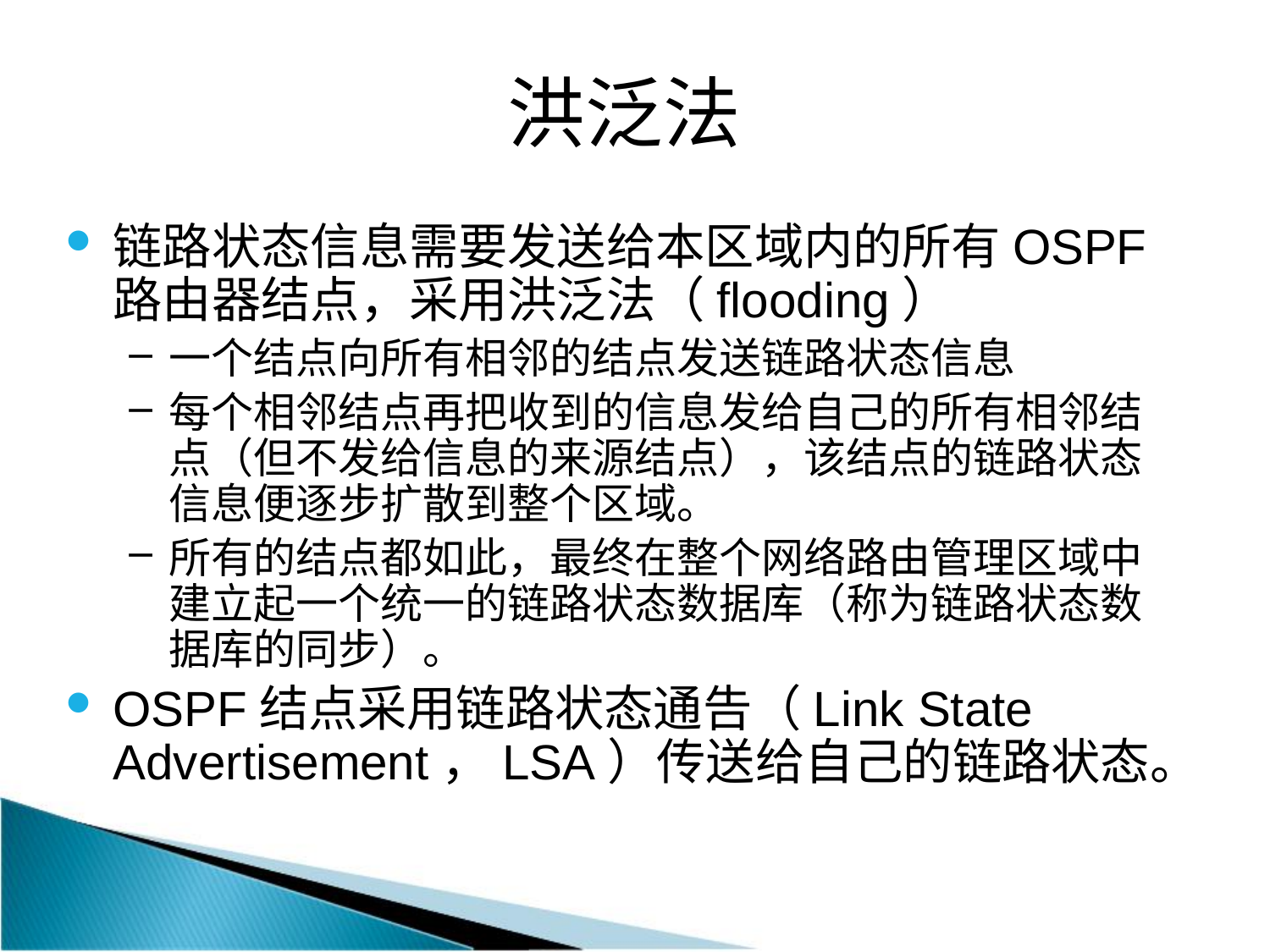

# 洪泛法
链路状态信息需要发送给本区域内的所有OSPF路由器结点，采用洪泛法（flooding）
一个结点向所有相邻的结点发送链路状态信息
每个相邻结点再把收到的信息发给自己的所有相邻结点（但不发给信息的来源结点），该结点的链路状态信息便逐步扩散到整个区域。
所有的结点都如此，最终在整个网络路由管理区域中建立起一个统一的链路状态数据库（称为链路状态数据库的同步）。
OSPF结点采用链路状态通告（Link State Advertisement，LSA）传送给自己的链路状态。